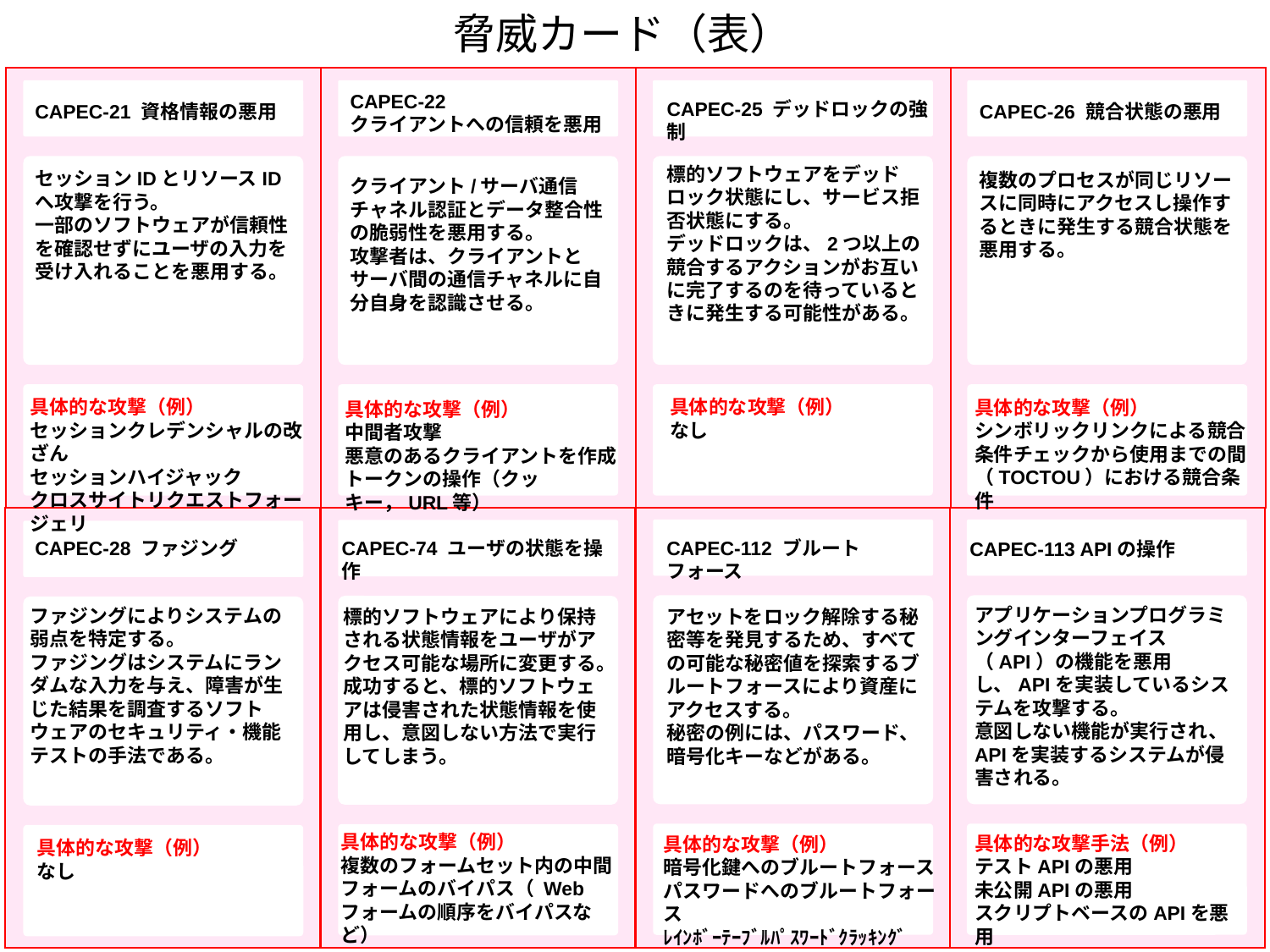

脅威カード（表）

CAPEC-22
クライアントへの信頼を悪用
CAPEC-25 デッドロックの強制
CAPEC-26 競合状態の悪用
CAPEC-21 資格情報の悪用
標的ソフトウェアをデッドロック状態にし、サービス拒否状態にする。
デッドロックは、2つ以上の競合するアクションがお互いに完了するのを待っているときに発生する可能性がある。

セッションIDとリソースIDへ攻撃を行う。
一部のソフトウェアが信頼性を確認せずにユーザの入力を受け入れることを悪用する。
複数のプロセスが同じリソースに同時にアクセスし操作するときに発生する競合状態を悪用する。
クライアント/サーバ通信チャネル認証とデータ整合性の脆弱性を悪用する。
攻撃者は、クライアントとサーバ間の通信チャネルに自分自身を認識させる。

具体的な攻撃（例）
セッションクレデンシャルの改ざん
セッションハイジャック
クロスサイトリクエストフォージェリ
具体的な攻撃（例）
なし
具体的な攻撃（例）
シンボリックリンクによる競合条件チェックから使用までの間（TOCTOU）における競合条件
具体的な攻撃（例）
中間者攻撃
悪意のあるクライアントを作成
トークンの操作（クッキー，URL等）

CAPEC-28 ファジング
CAPEC-74 ユーザの状態を操作
CAPEC-112 ブルートフォース
CAPEC-113 APIの操作

アプリケーションプログラミングインターフェイス（API）の機能を悪用し、APIを実装しているシステムを攻撃する。
意図しない機能が実行され、APIを実装するシステムが侵害される。
ファジングによりシステムの弱点を特定する。
ファジングはシステムにランダムな入力を与え、障害が生じた結果を調査するソフトウェアのセキュリティ・機能テストの手法である。
標的ソフトウェアにより保持される状態情報をユーザがアクセス可能な場所に変更する。
成功すると、標的ソフトウェアは侵害された状態情報を使用し、意図しない方法で実行してしまう。
アセットをロック解除する秘密等を発見するため、すべての可能な秘密値を探索するブルートフォースにより資産にアクセスする。
秘密の例には、パスワード、暗号化キーなどがある。

具体的な攻撃（例）
複数のフォームセット内の中間フォームのバイパス（ Webフォームの順序をバイパスなど）

具体的な攻撃手法（例）
テストAPIの悪用
未公開APIの悪用
スクリプトベースのAPIを悪用
具体的な攻撃（例）
暗号化鍵へのブルートフォース
パスワードへのブルートフォース
ﾚｲﾝﾎﾞｰﾃｰﾌﾞﾙﾊﾟｽﾜｰﾄﾞｸﾗｯｷﾝｸﾞ
具体的な攻撃（例）
なし